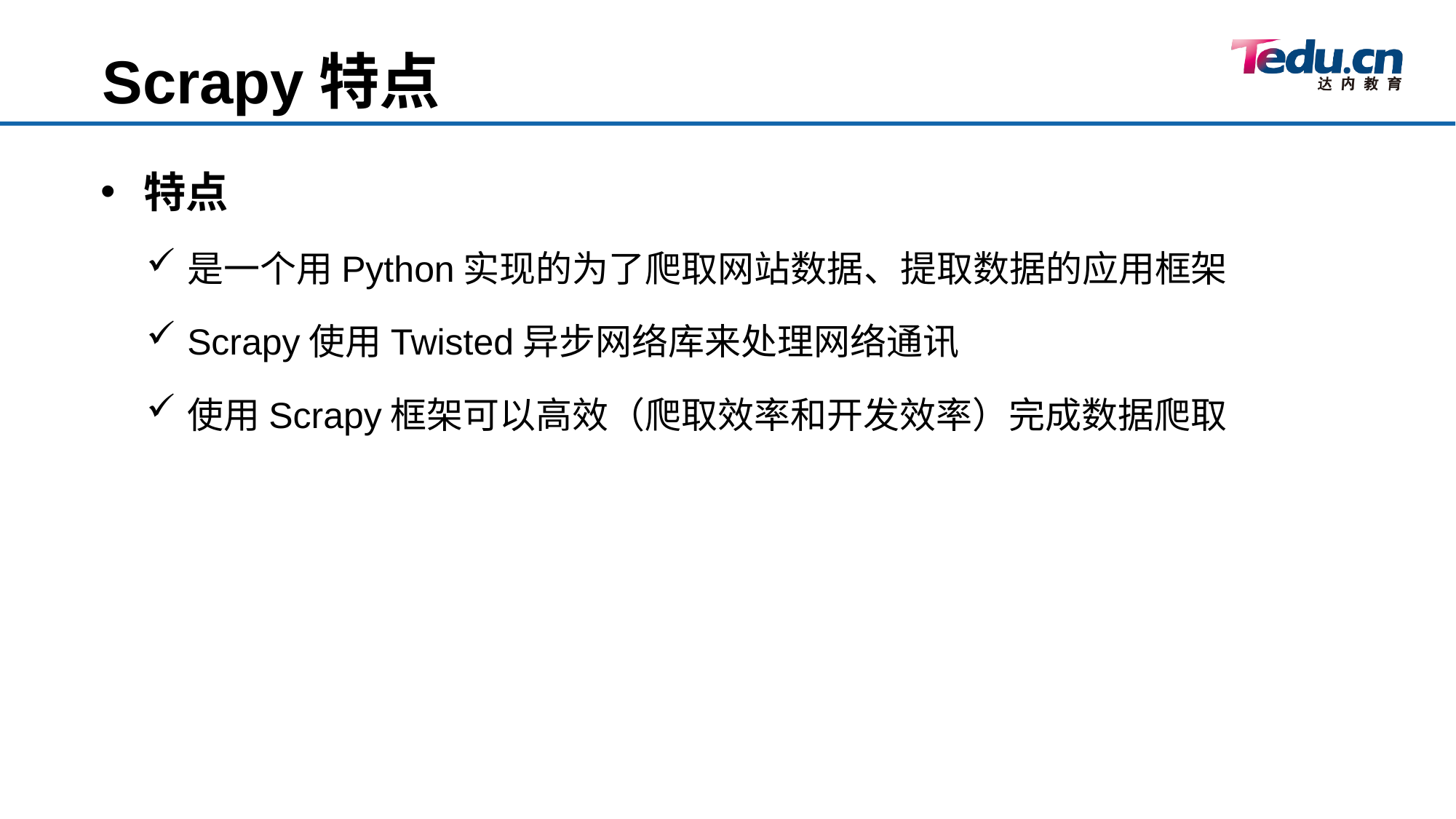

Scrapy特点
特点
是一个用Python实现的为了爬取网站数据、提取数据的应用框架
Scrapy使用Twisted异步网络库来处理网络通讯
使用Scrapy框架可以高效（爬取效率和开发效率）完成数据爬取